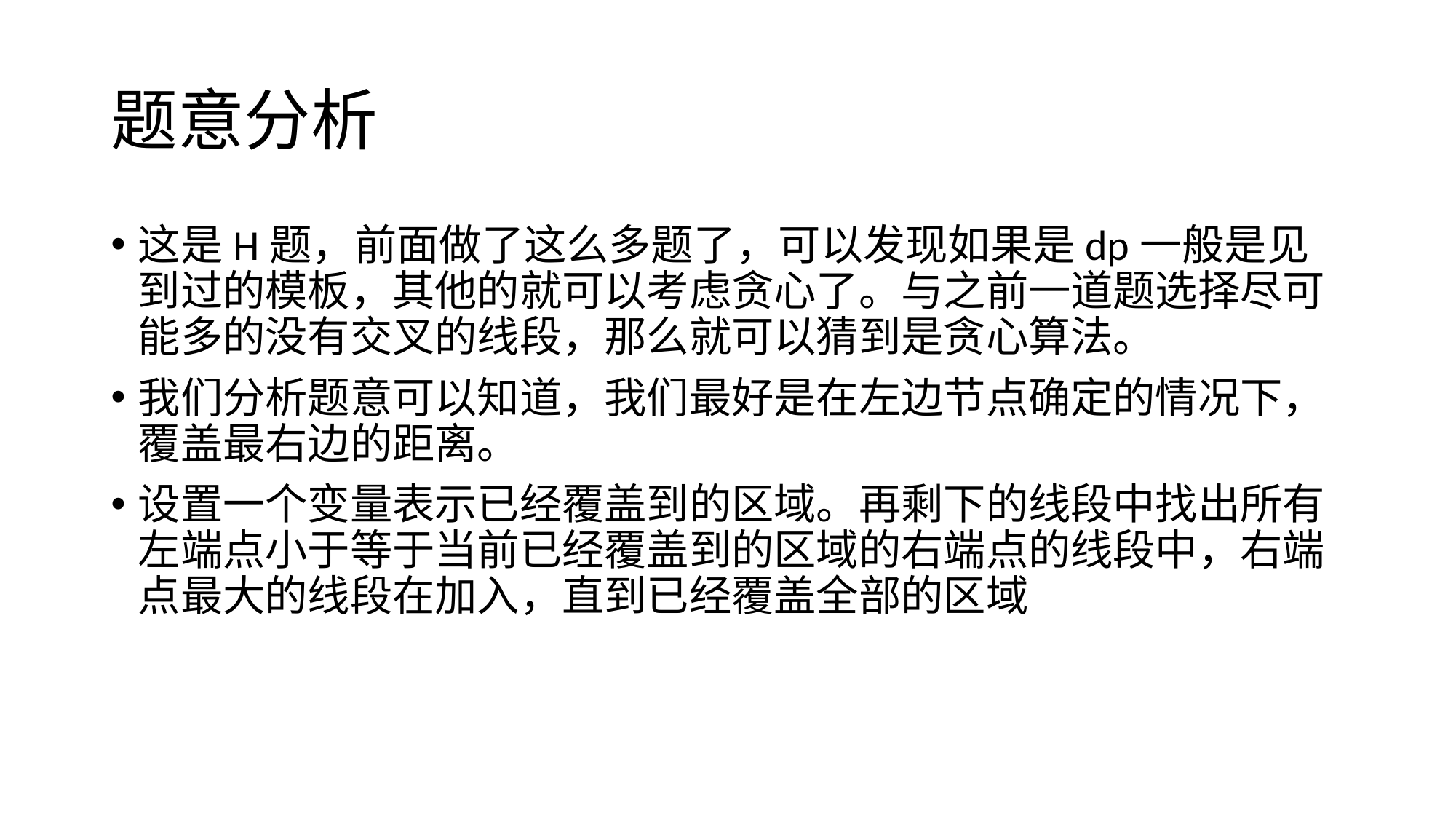

# 题意分析
这是H题，前面做了这么多题了，可以发现如果是dp一般是见到过的模板，其他的就可以考虑贪心了。与之前一道题选择尽可能多的没有交叉的线段，那么就可以猜到是贪心算法。
我们分析题意可以知道，我们最好是在左边节点确定的情况下，覆盖最右边的距离。
设置一个变量表示已经覆盖到的区域。再剩下的线段中找出所有左端点小于等于当前已经覆盖到的区域的右端点的线段中，右端点最大的线段在加入，直到已经覆盖全部的区域